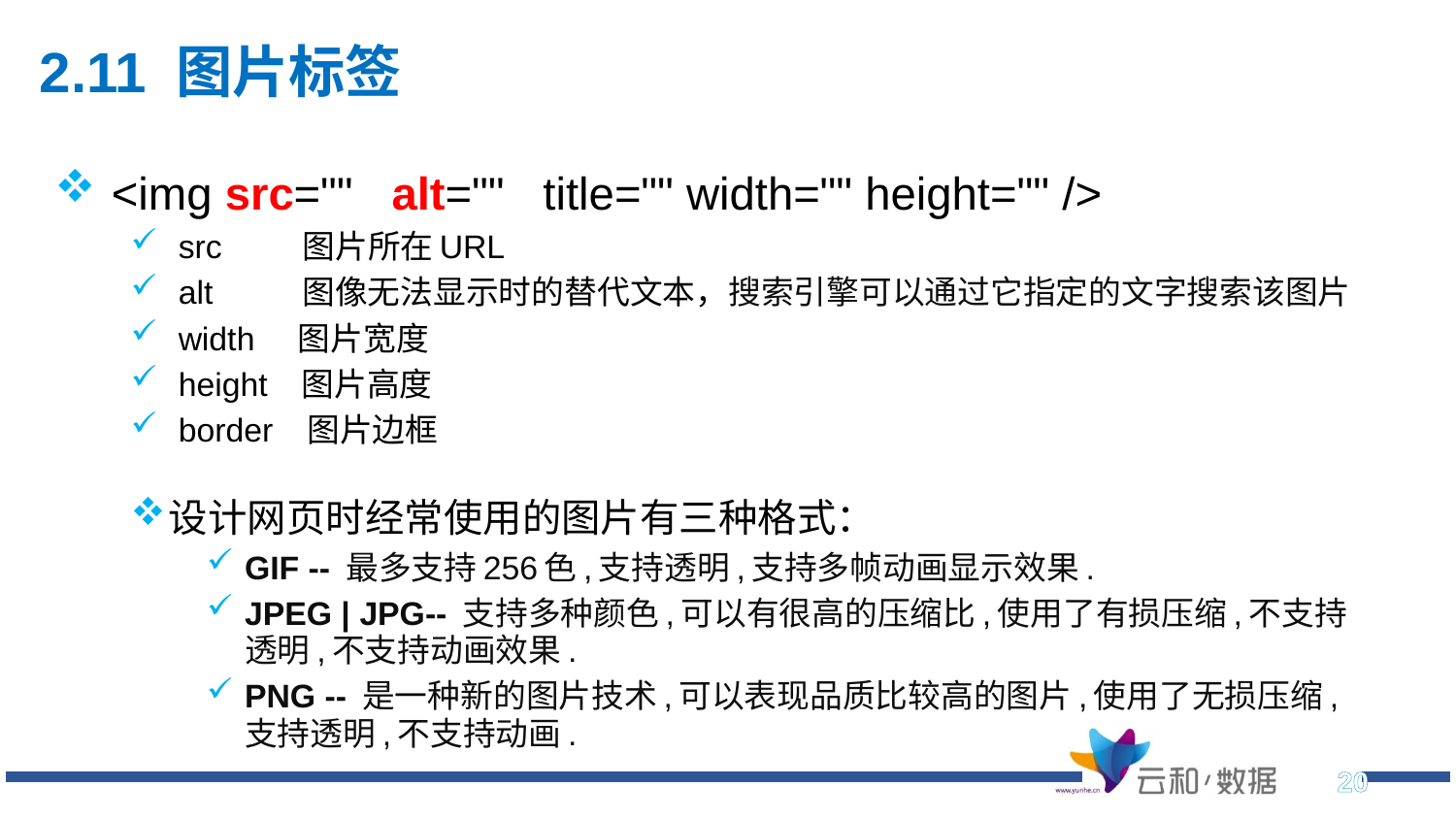

# 2.11 图片标签
<img src=""   alt=""   title="" width="" height="" />
src        图片所在URL
alt         图像无法显示时的替代文本，搜索引擎可以通过它指定的文字搜索该图片
width    图片宽度
height   图片高度
border   图片边框

设计网页时经常使用的图片有三种格式：
GIF -- 最多支持256色,支持透明,支持多帧动画显示效果.
JPEG | JPG-- 支持多种颜色,可以有很高的压缩比,使用了有损压缩,不支持透明,不支持动画效果.
PNG -- 是一种新的图片技术,可以表现品质比较高的图片,使用了无损压缩,支持透明,不支持动画.

20